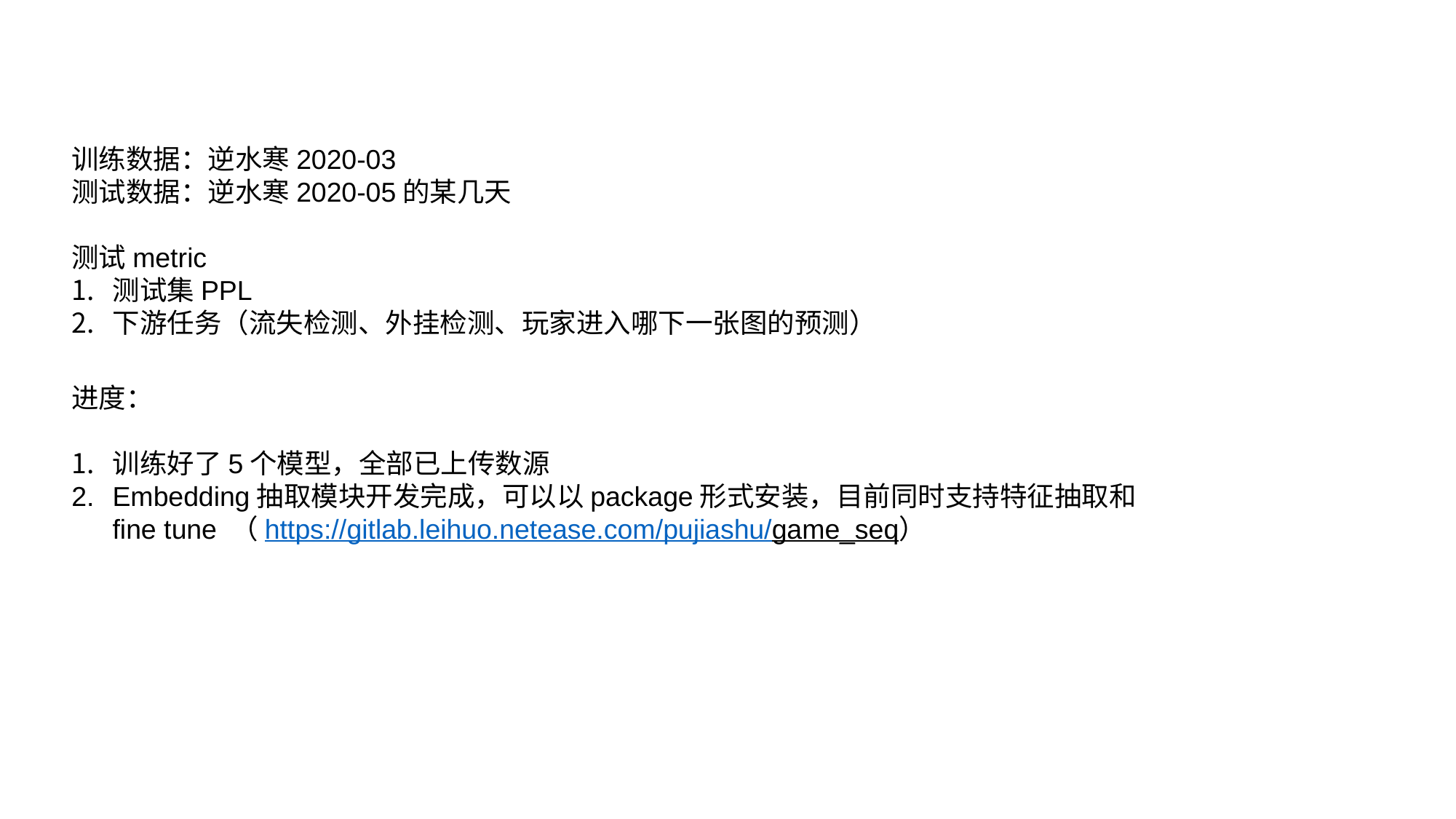

训练数据：逆水寒2020-03
测试数据：逆水寒2020-05的某几天

测试metric
测试集PPL
下游任务（流失检测、外挂检测、玩家进入哪下一张图的预测）
进度：

训练好了5个模型，全部已上传数源
Embedding抽取模块开发完成，可以以package形式安装，目前同时支持特征抽取和fine tune （https://gitlab.leihuo.netease.com/pujiashu/game_seq）